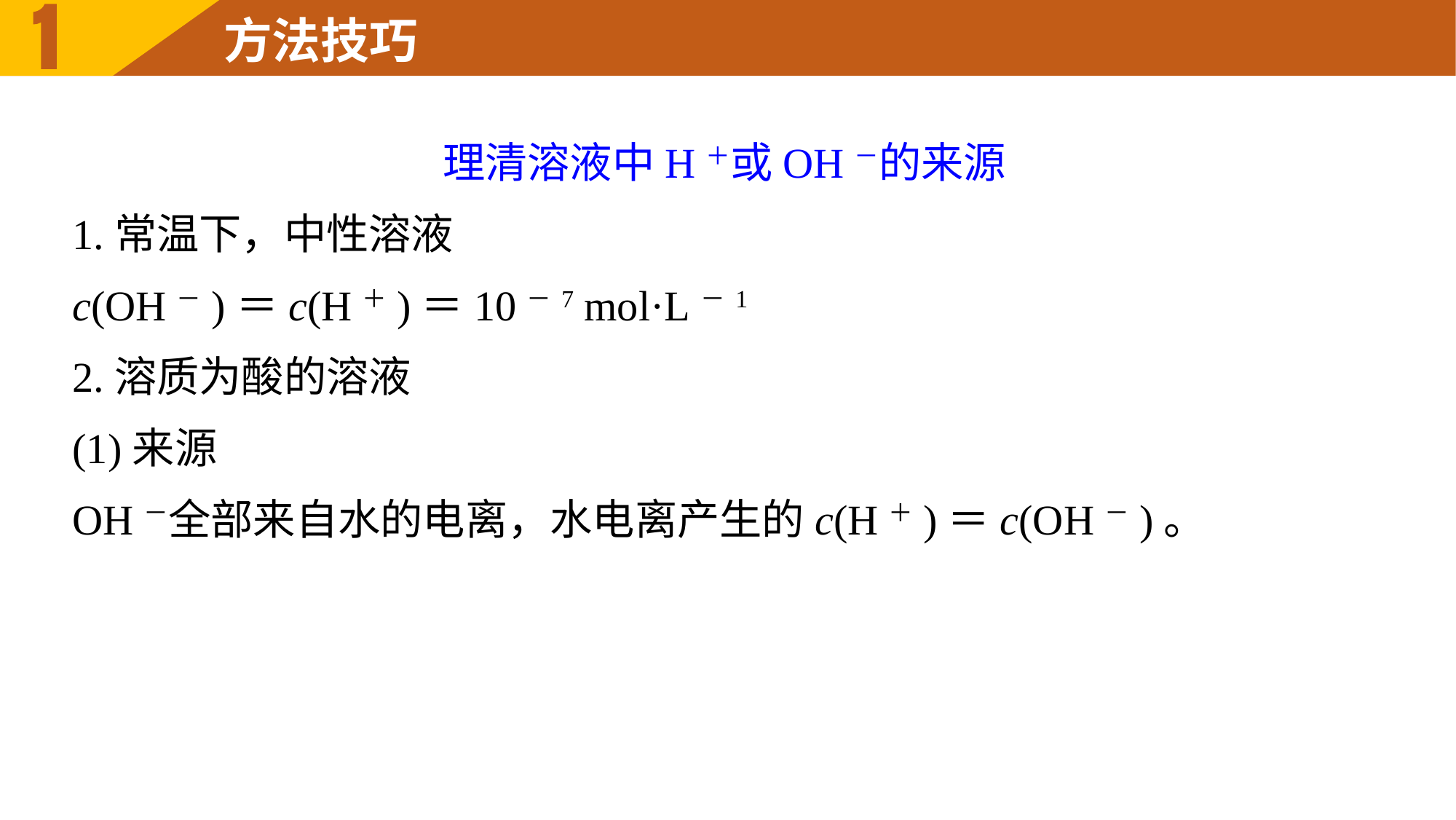

1

方法技巧
理清溶液中H＋或OH－的来源
1.常温下，中性溶液
c(OH－)＝c(H＋)＝10－7 mol·L－1
2.溶质为酸的溶液
(1)来源
OH－全部来自水的电离，水电离产生的c(H＋)＝c(OH－)。